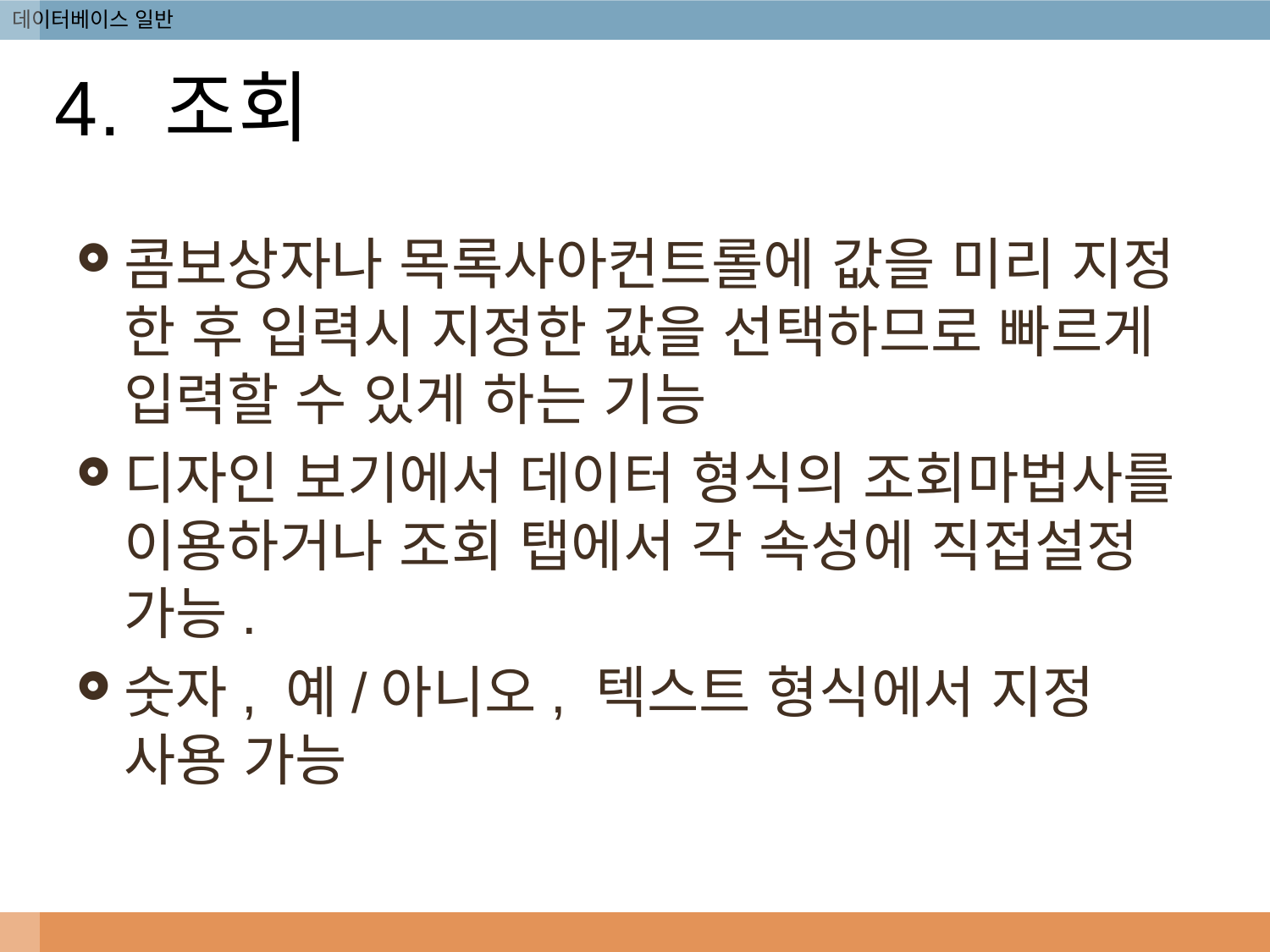

# 4. 조회
콤보상자나 목록사아컨트롤에 값을 미리 지정 한 후 입력시 지정한 값을 선택하므로 빠르게 입력할 수 있게 하는 기능
디자인 보기에서 데이터 형식의 조회마법사를 이용하거나 조회 탭에서 각 속성에 직접설정 가능.
숫자, 예/아니오, 텍스트 형식에서 지정 사용 가능